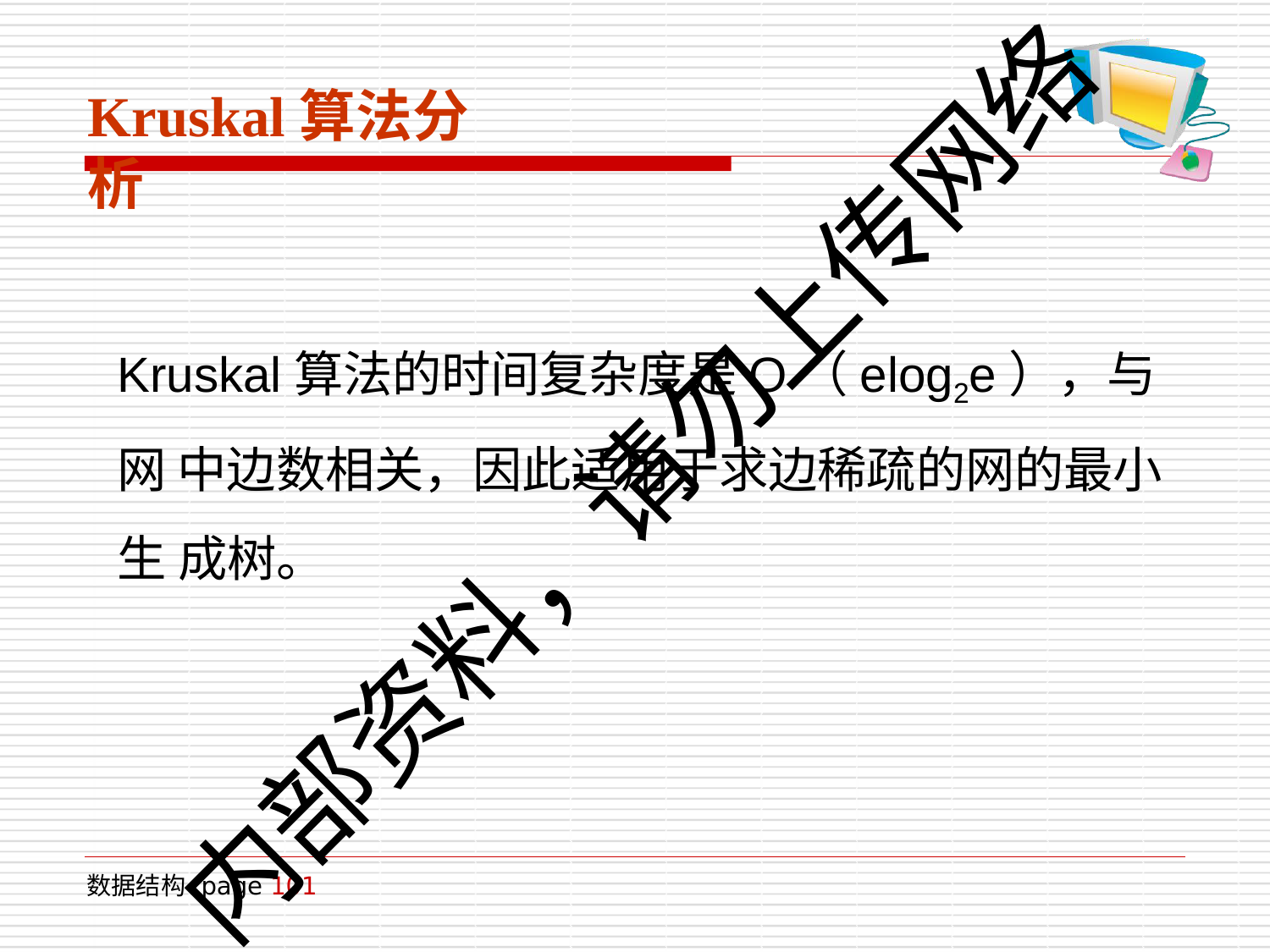

Kruskal算法分析

Kruskal算法的时间复杂度是O（elog2e），与网 中边数相关，因此适用于求边稀疏的网的最小生 成树。
内部资料，请勿上传网络

数据结构 page 101